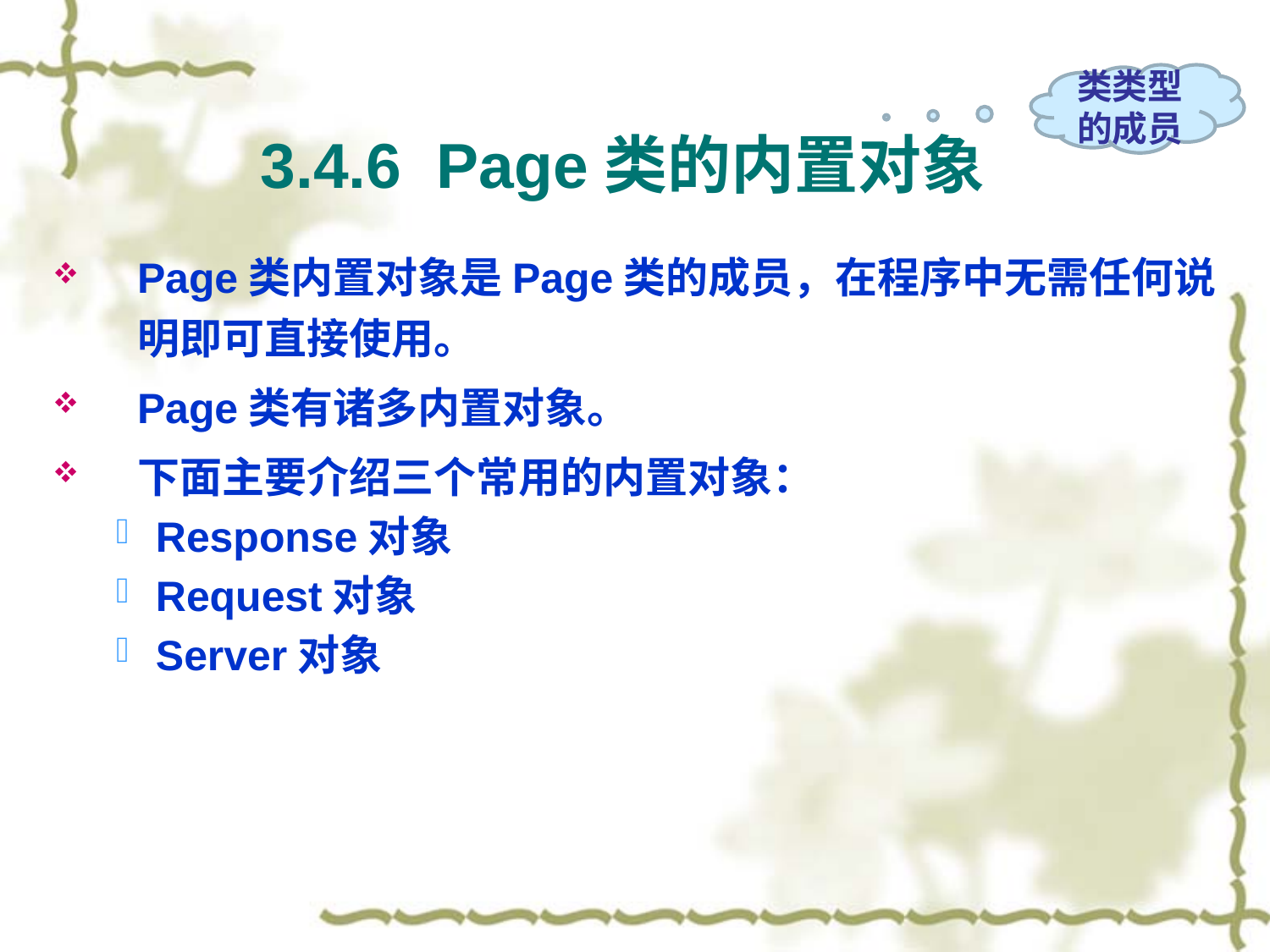

类类型的成员
3.4.6  Page类的内置对象
Page类内置对象是Page类的成员，在程序中无需任何说明即可直接使用。
Page类有诸多内置对象。
下面主要介绍三个常用的内置对象：
Response对象
Request对象
Server对象